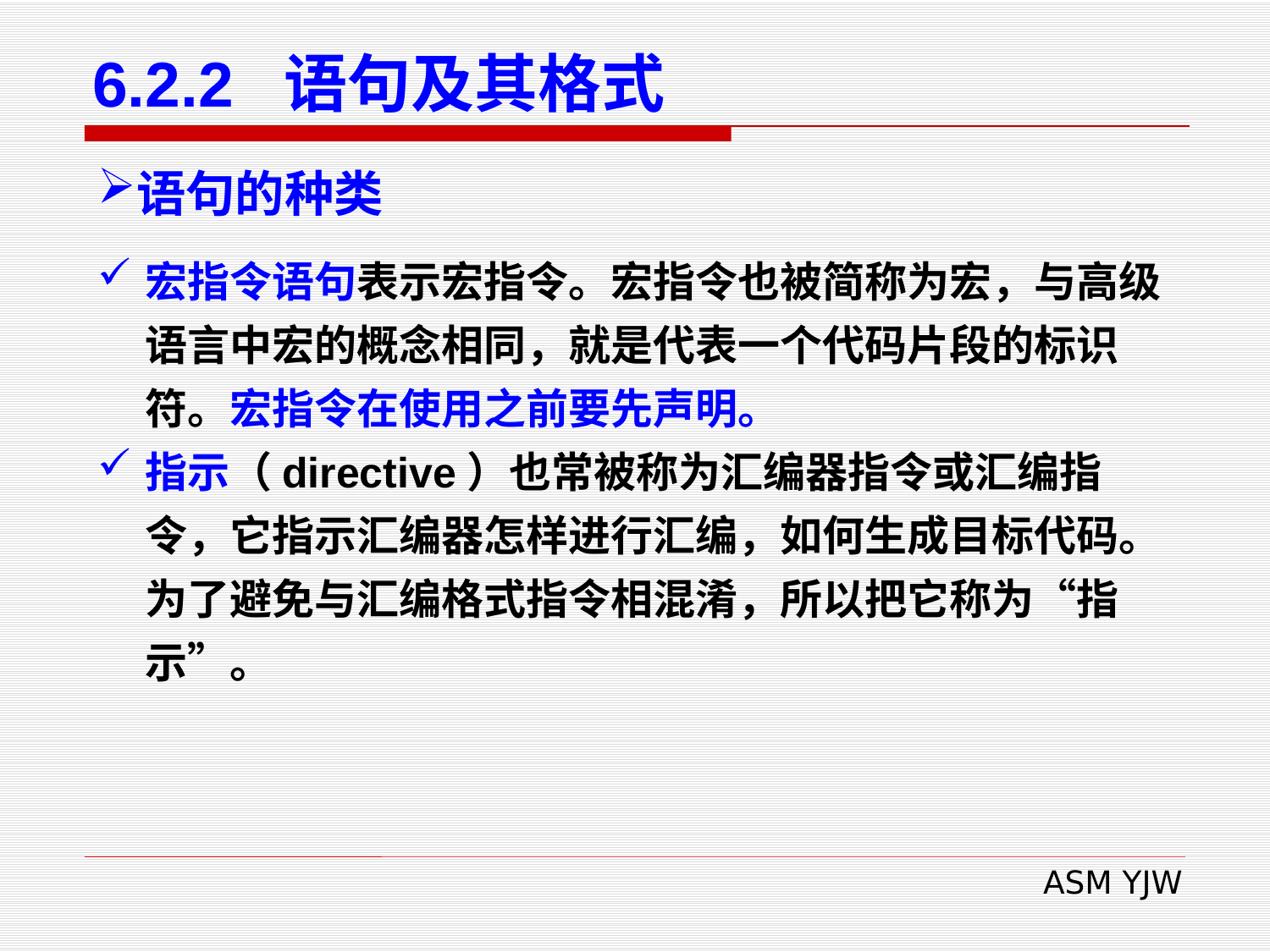

# 6.2.2  语句及其格式
语句的种类
宏指令语句表示宏指令。宏指令也被简称为宏，与高级语言中宏的概念相同，就是代表一个代码片段的标识符。宏指令在使用之前要先声明。
指示（directive）也常被称为汇编器指令或汇编指令，它指示汇编器怎样进行汇编，如何生成目标代码。为了避免与汇编格式指令相混淆，所以把它称为“指示”。